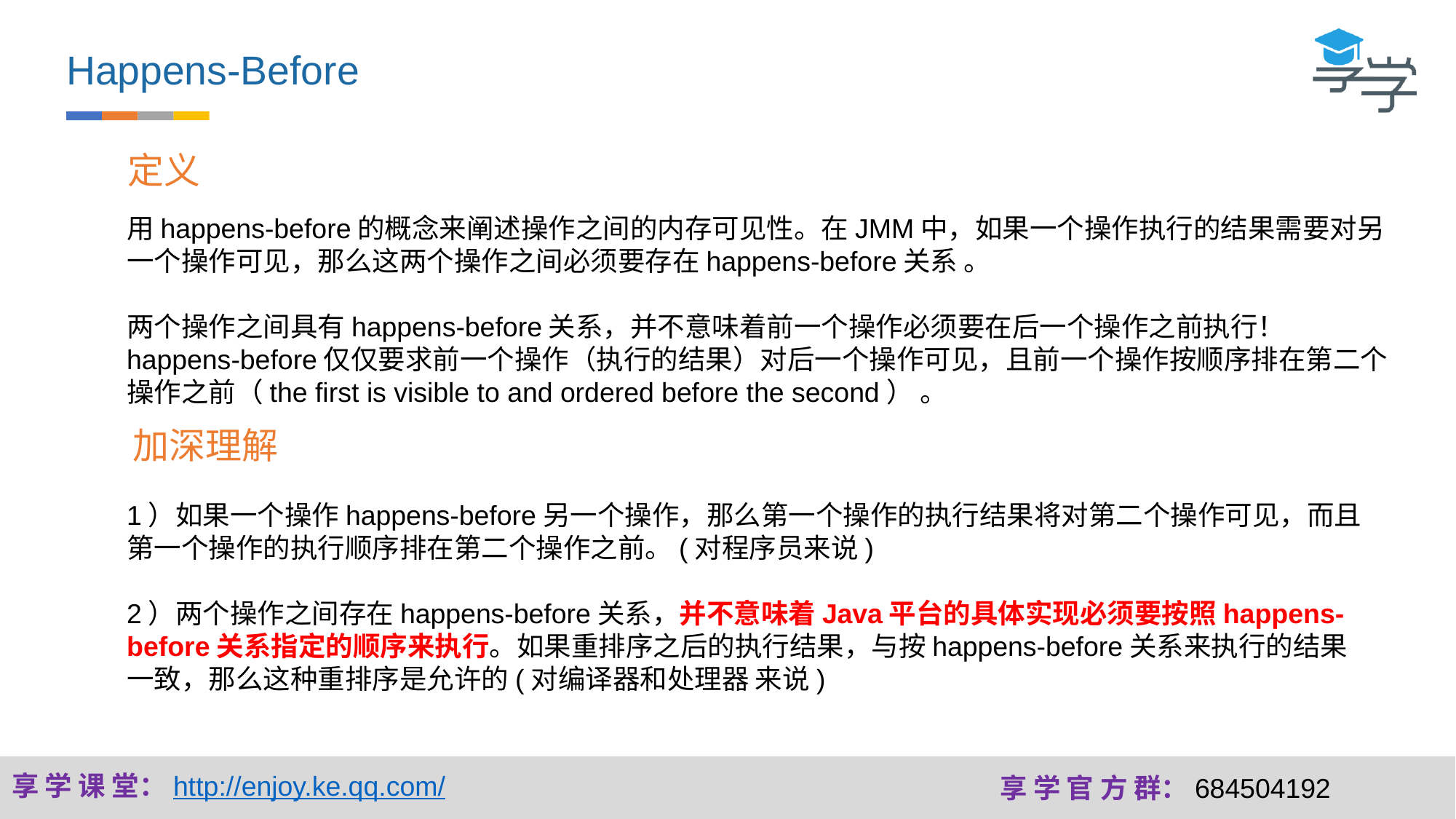

Happens-Before

定义
用happens-before的概念来阐述操作之间的内存可见性。在JMM中，如果一个操作执行的结果需要对另一个操作可见，那么这两个操作之间必须要存在happens-before关系 。

两个操作之间具有happens-before关系，并不意味着前一个操作必须要在后一个操作之前执行！happens-before仅仅要求前一个操作（执行的结果）对后一个操作可见，且前一个操作按顺序排在第二个操作之前（the first is visible to and ordered before the second） 。
加深理解
1）如果一个操作happens-before另一个操作，那么第一个操作的执行结果将对第二个操作可见，而且第一个操作的执行顺序排在第二个操作之前。(对程序员来说)
2）两个操作之间存在happens-before关系，并不意味着Java平台的具体实现必须要按照happens-before关系指定的顺序来执行。如果重排序之后的执行结果，与按happens-before关系来执行的结果一致，那么这种重排序是允许的(对编译器和处理器 来说)